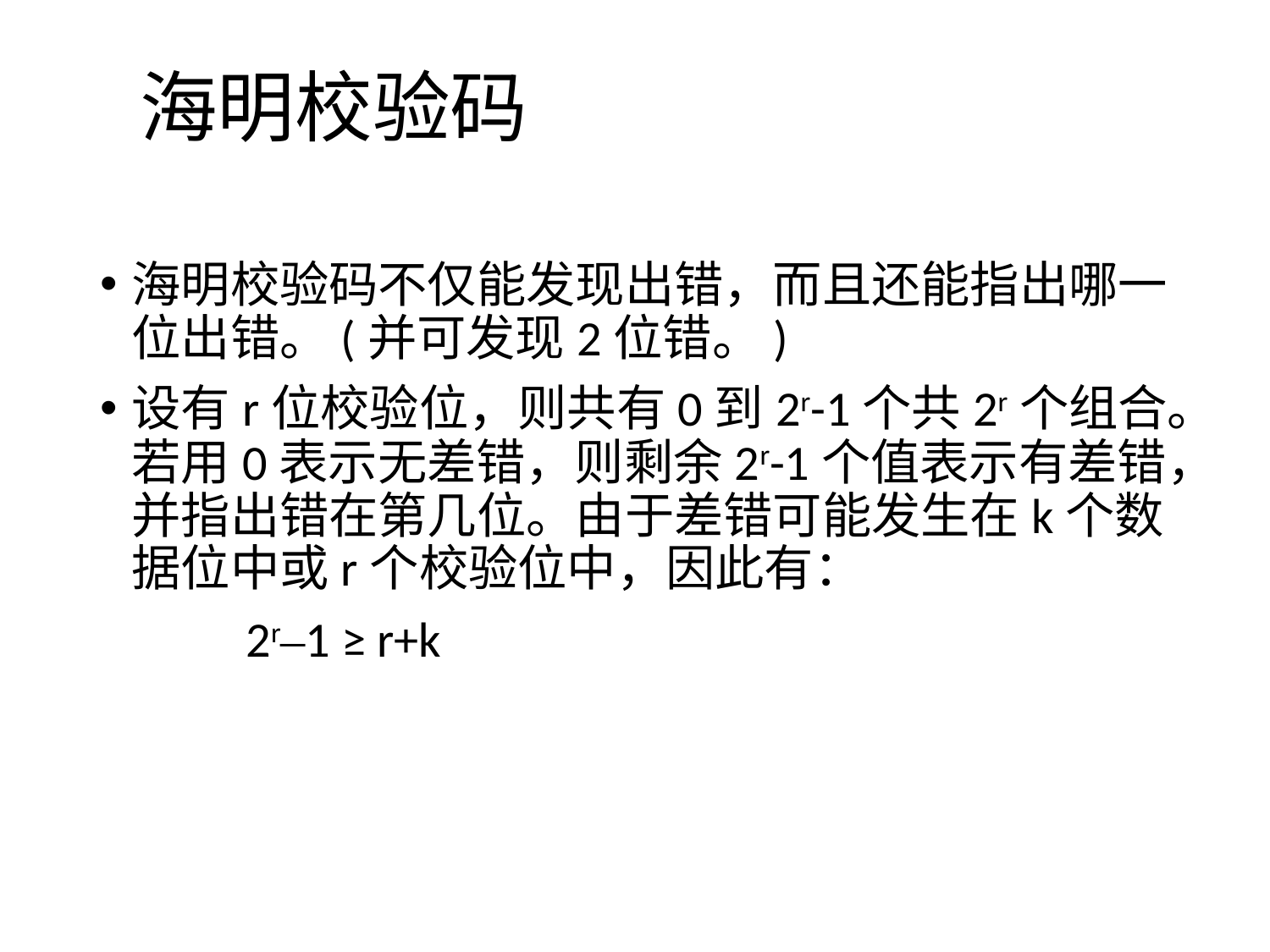

# 海明校验码
海明校验码不仅能发现出错，而且还能指出哪一位出错。(并可发现2位错。)
设有r位校验位，则共有0到2r-1个共2r个组合。若用0表示无差错，则剩余2r-1个值表示有差错，并指出错在第几位。由于差错可能发生在k个数据位中或r个校验位中，因此有：
             2r–1 ≥ r+k